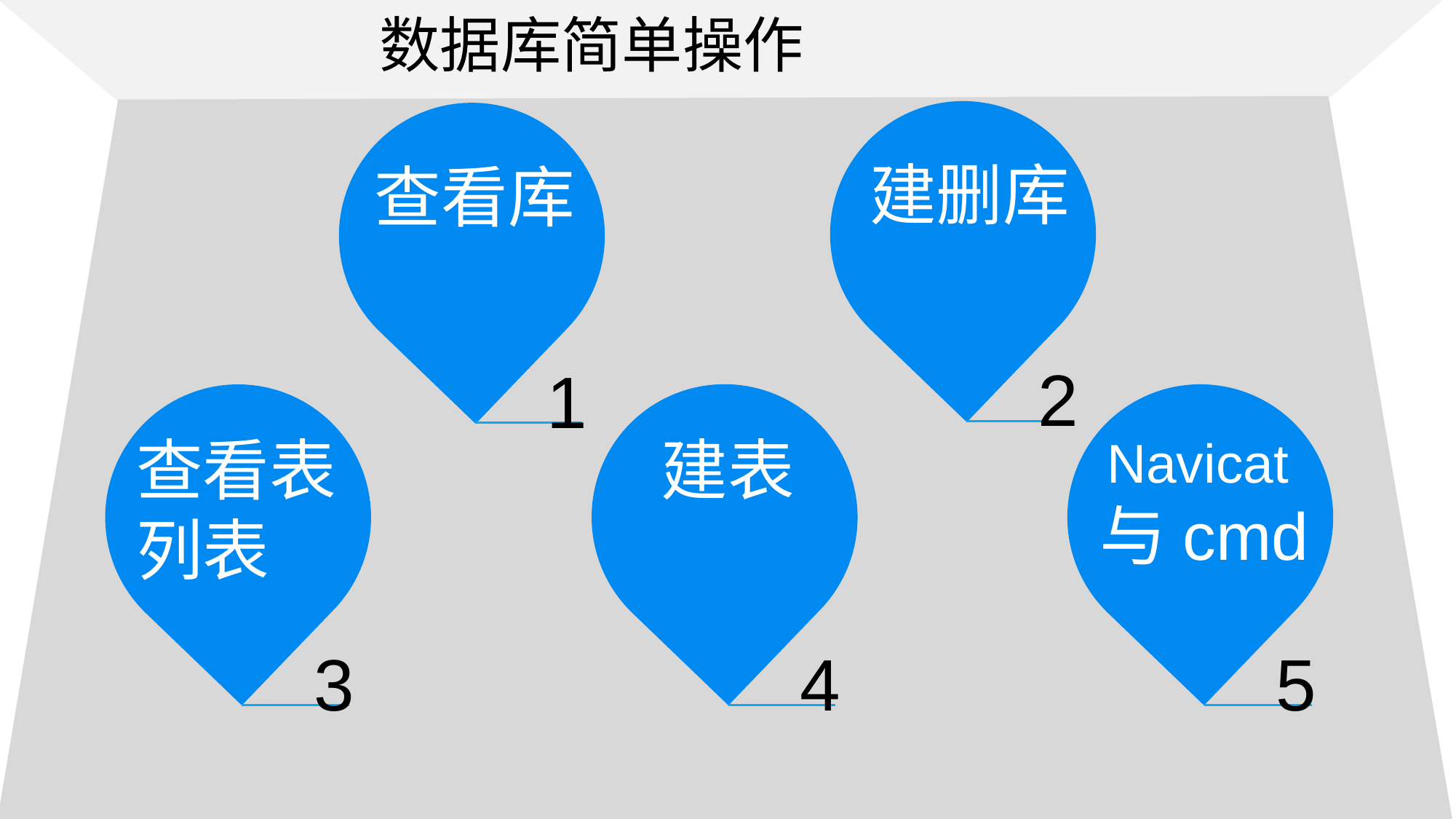

数据库简单操作

建删库

查看库
2

1

建表

Navicat与cmd

查看表列表
3

4

5